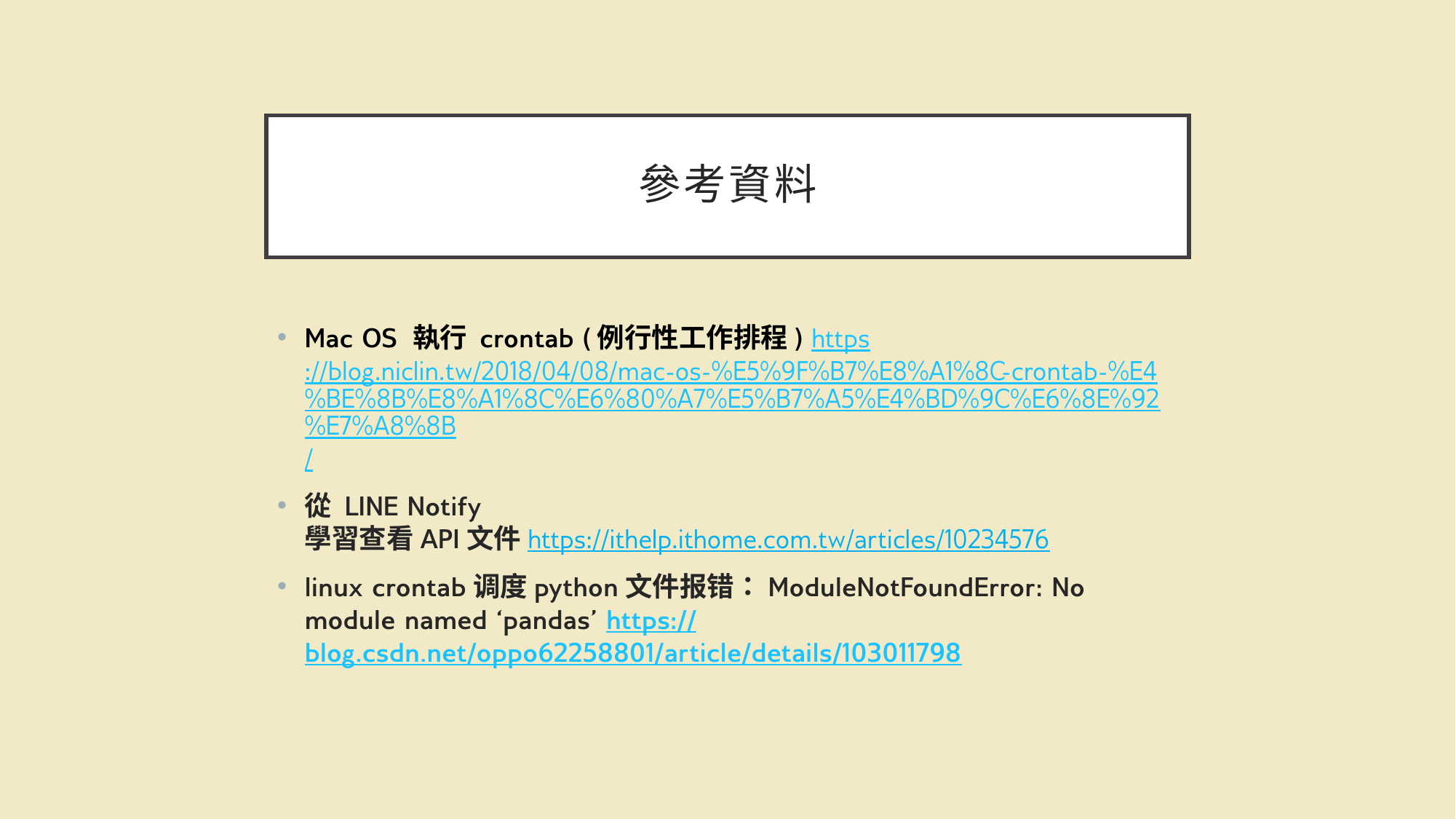

# 參考資料
Mac OS 執行 crontab (例行性工作排程) https://blog.niclin.tw/2018/04/08/mac-os-%E5%9F%B7%E8%A1%8C-crontab-%E4%BE%8B%E8%A1%8C%E6%80%A7%E5%B7%A5%E4%BD%9C%E6%8E%92%E7%A8%8B/
從 LINE Notify 學習查看API文件https://ithelp.ithome.com.tw/articles/10234576
linux crontab调度python文件报错：ModuleNotFoundError: No module named ‘pandas’ https://blog.csdn.net/oppo62258801/article/details/103011798